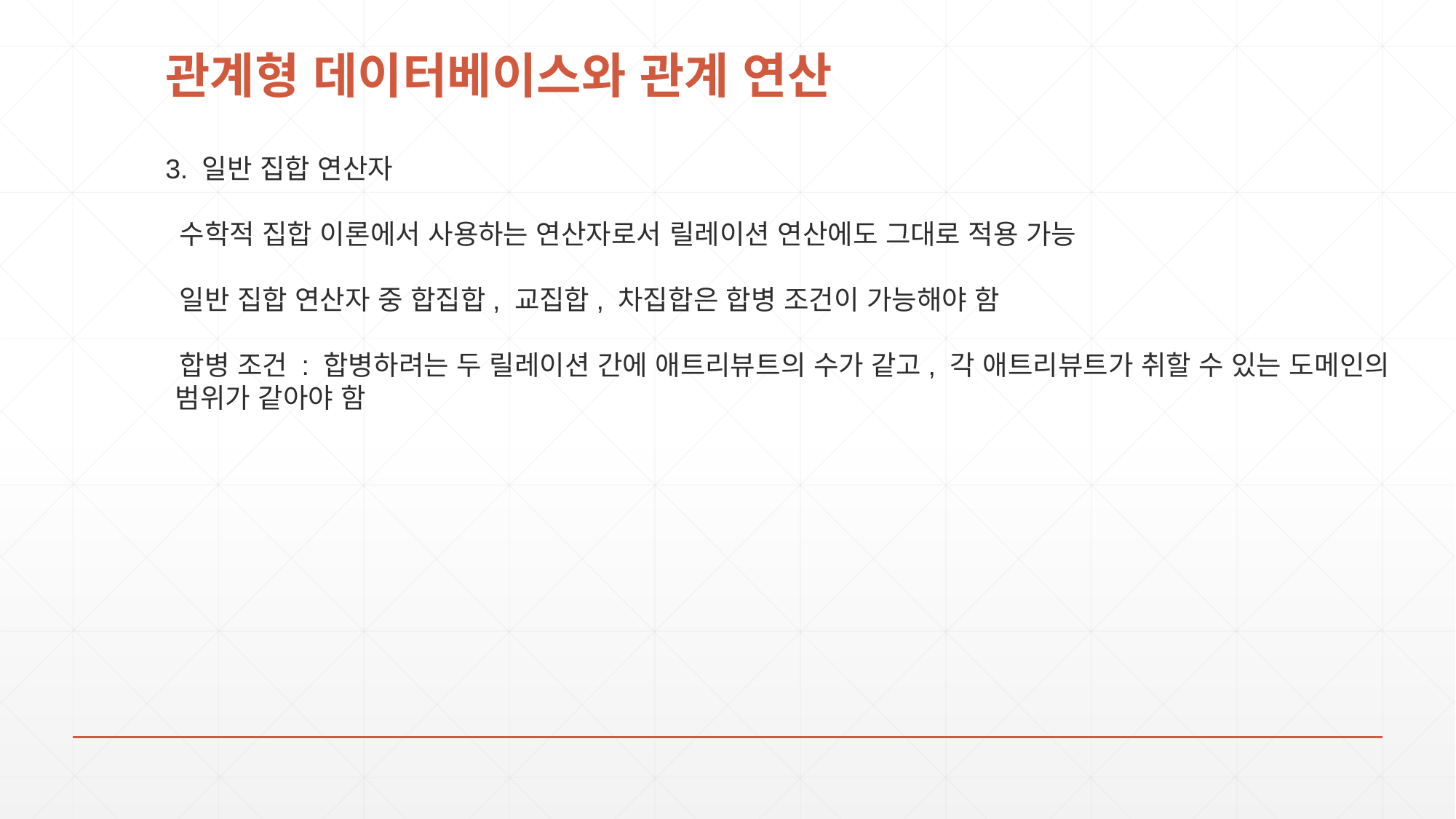

# 관계형 데이터베이스와 관계 연산
3. 일반 집합 연산자

 수학적 집합 이론에서 사용하는 연산자로서 릴레이션 연산에도 그대로 적용 가능

 일반 집합 연산자 중 합집합, 교집합, 차집합은 합병 조건이 가능해야 함

 합병 조건 : 합병하려는 두 릴레이션 간에 애트리뷰트의 수가 같고, 각 애트리뷰트가 취할 수 있는 도메인의 범위가 같아야 함